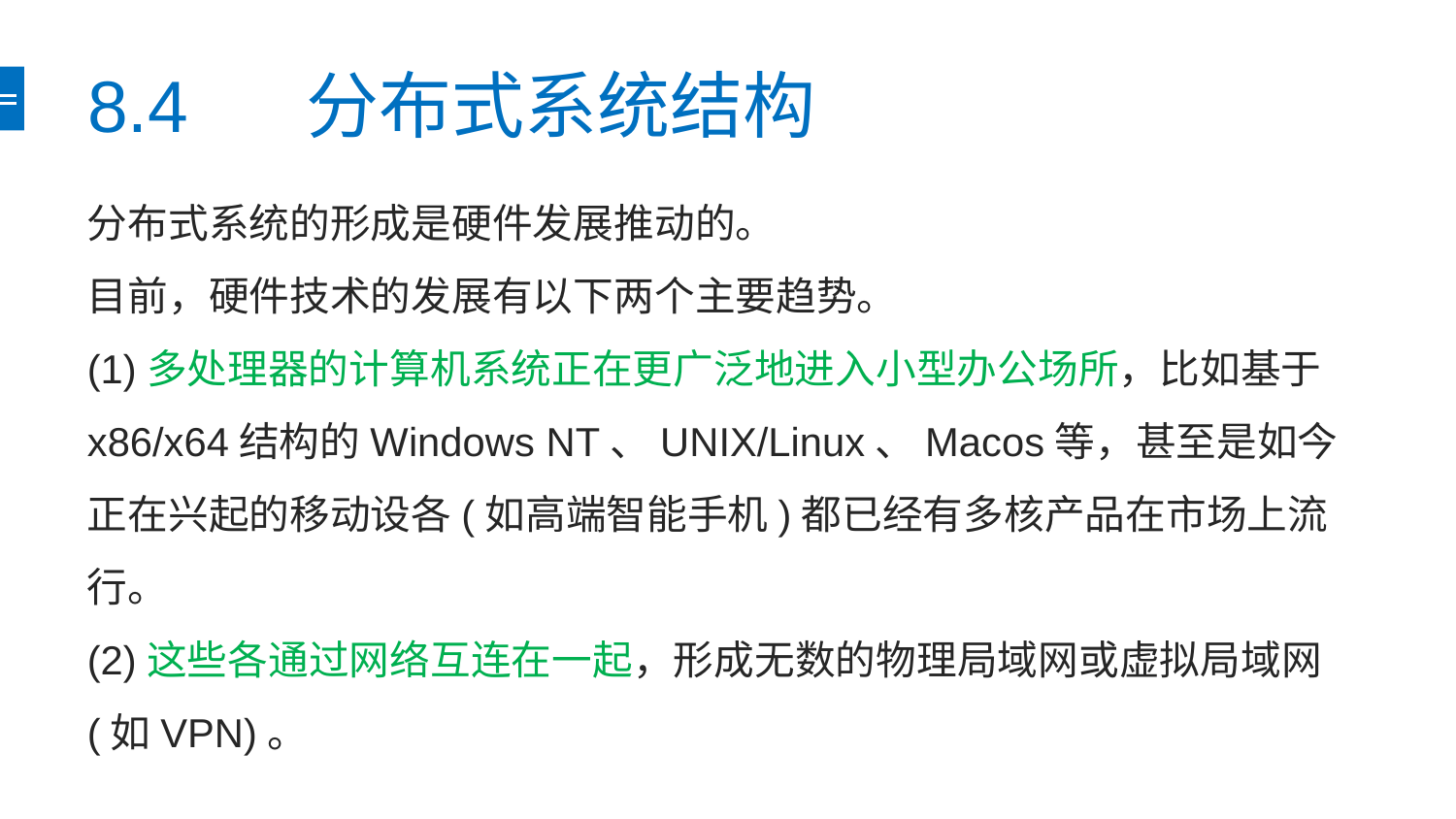

# 8.4	　分布式系统结构
分布式系统的形成是硬件发展推动的。
目前，硬件技术的发展有以下两个主要趋势。
(1)多处理器的计算机系统正在更广泛地进入小型办公场所，比如基于x86/x64结构的Windows NT、UNIX/Linux、Macos等，甚至是如今正在兴起的移动设各(如高端智能手机)都已经有多核产品在市场上流行。
(2)这些各通过网络互连在一起，形成无数的物理局域网或虚拟局域网(如VPN)。